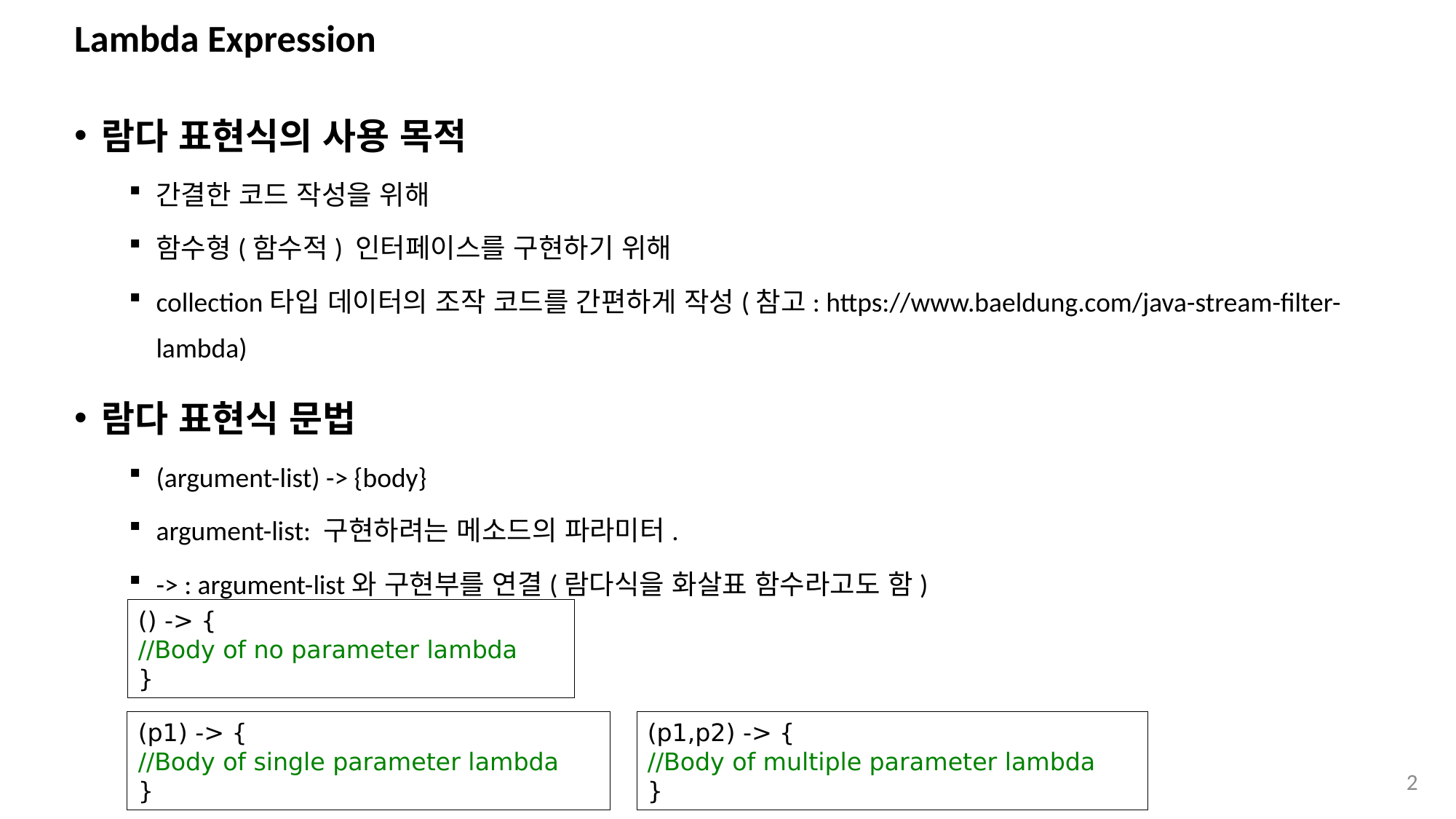

# Lambda Expression
람다 표현식의 사용 목적
간결한 코드 작성을 위해
함수형(함수적) 인터페이스를 구현하기 위해
collection타입 데이터의 조작 코드를 간편하게 작성(참고: https://www.baeldung.com/java-stream-filter-lambda)
람다 표현식 문법
(argument-list) -> {body}
argument-list: 구현하려는 메소드의 파라미터.
-> : argument-list와 구현부를 연결(람다식을 화살표 함수라고도 함)

() -> {
//Body of no parameter lambda
}
(p1) -> {
//Body of single parameter lambda
}
(p1,p2) -> {
//Body of multiple parameter lambda
}
2